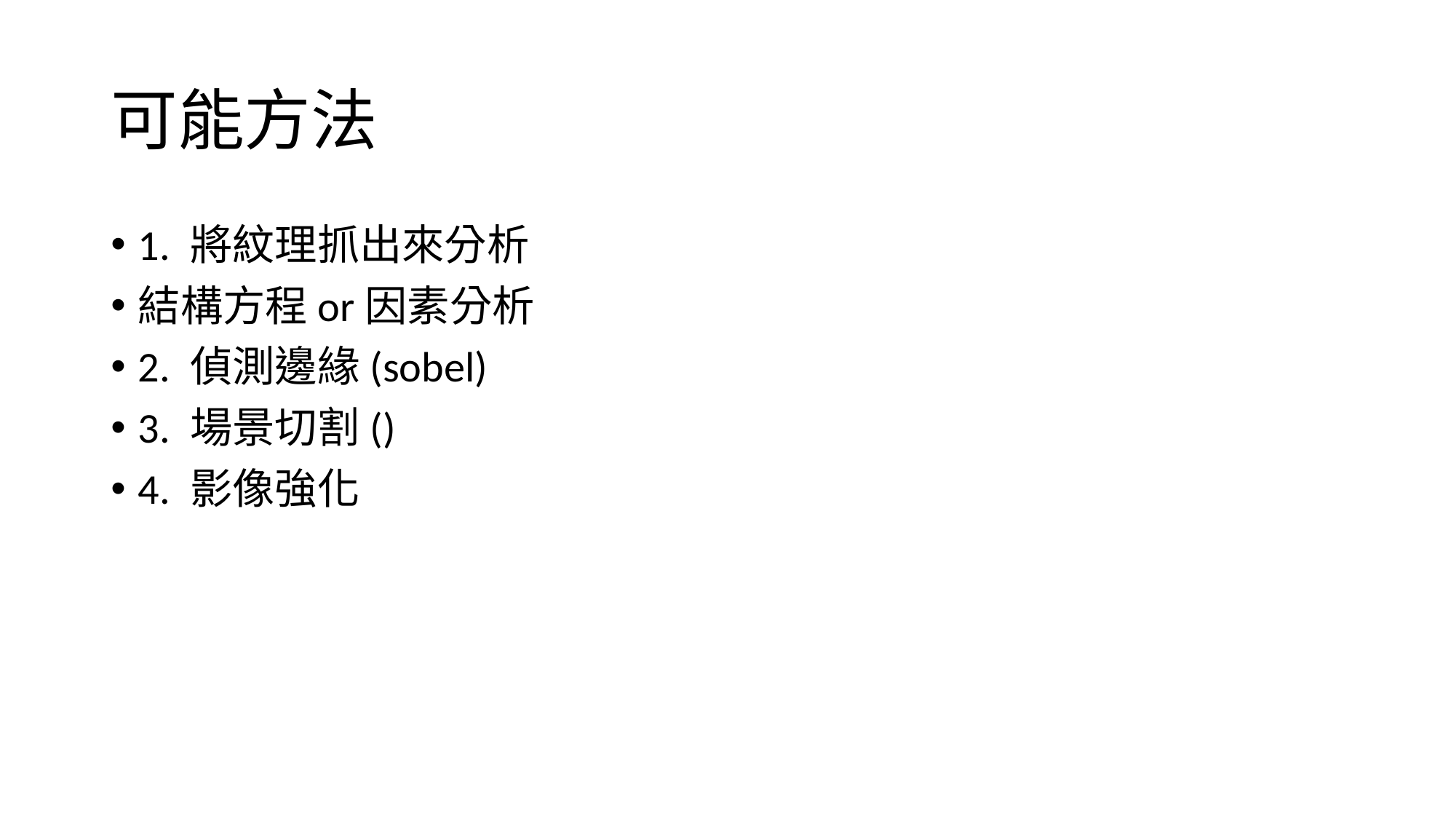

# 可能方法
1. 將紋理抓出來分析
結構方程or因素分析
2. 偵測邊緣(sobel)
3. 場景切割()
4. 影像強化